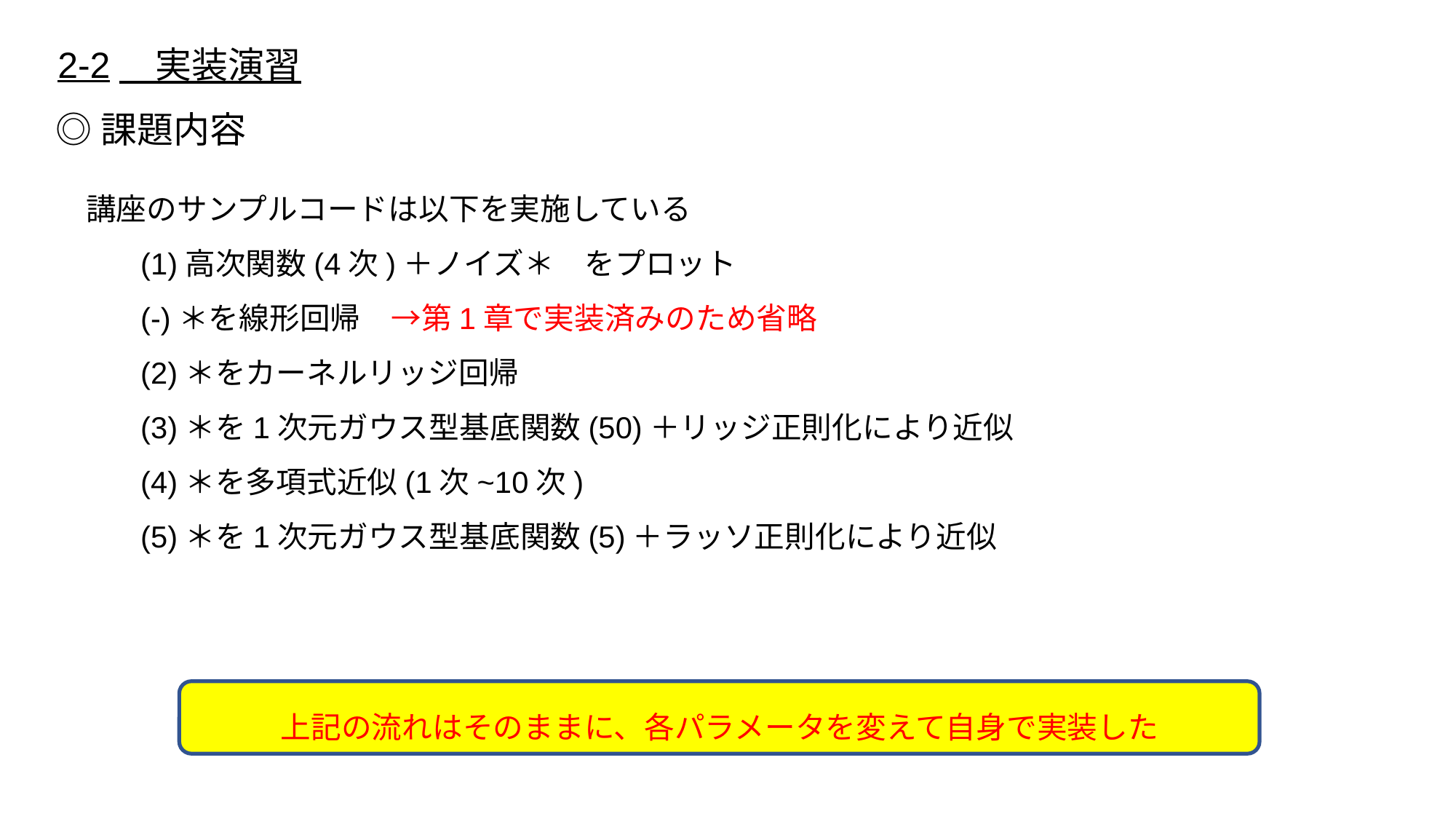

2-2　実装演習
◎課題内容
講座のサンプルコードは以下を実施している
(1)高次関数(4次)＋ノイズ＊　をプロット
(-)＊を線形回帰　→第1章で実装済みのため省略
(2)＊をカーネルリッジ回帰
(3)＊を1次元ガウス型基底関数(50)＋リッジ正則化により近似
(4)＊を多項式近似(1次~10次)
(5)＊を1次元ガウス型基底関数(5)＋ラッソ正則化により近似
上記の流れはそのままに、各パラメータを変えて自身で実装した